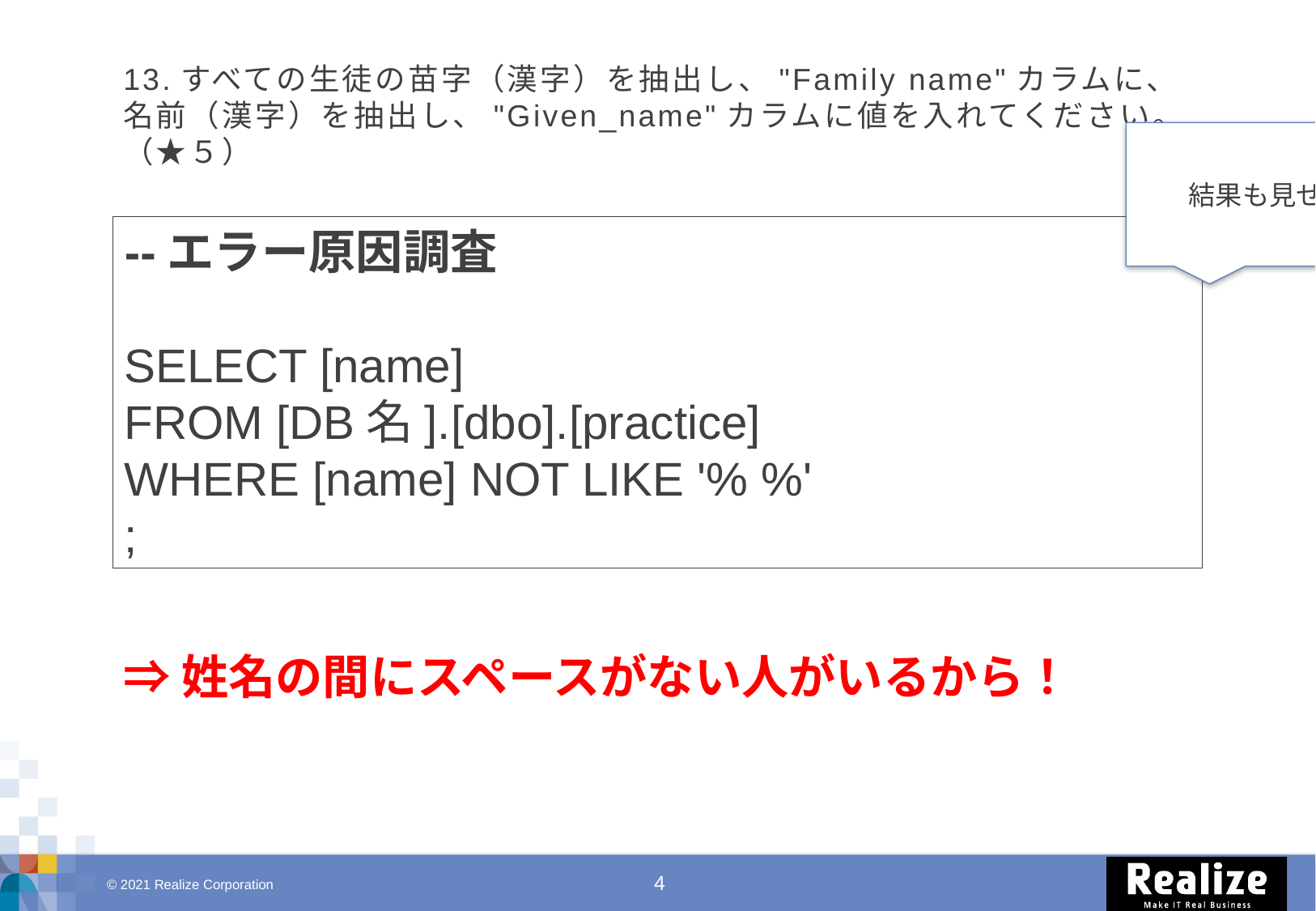

# 13.すべての生徒の苗字（漢字）を抽出し、"Family name"カラムに、 名前（漢字）を抽出し、"Given_name"カラムに値を入れてください。（★５）
結果も見せる
--エラー原因調査

SELECT [name]
FROM [DB名].[dbo].[practice]
WHERE [name] NOT LIKE '% %'
;
⇒姓名の間にスペースがない人がいるから！